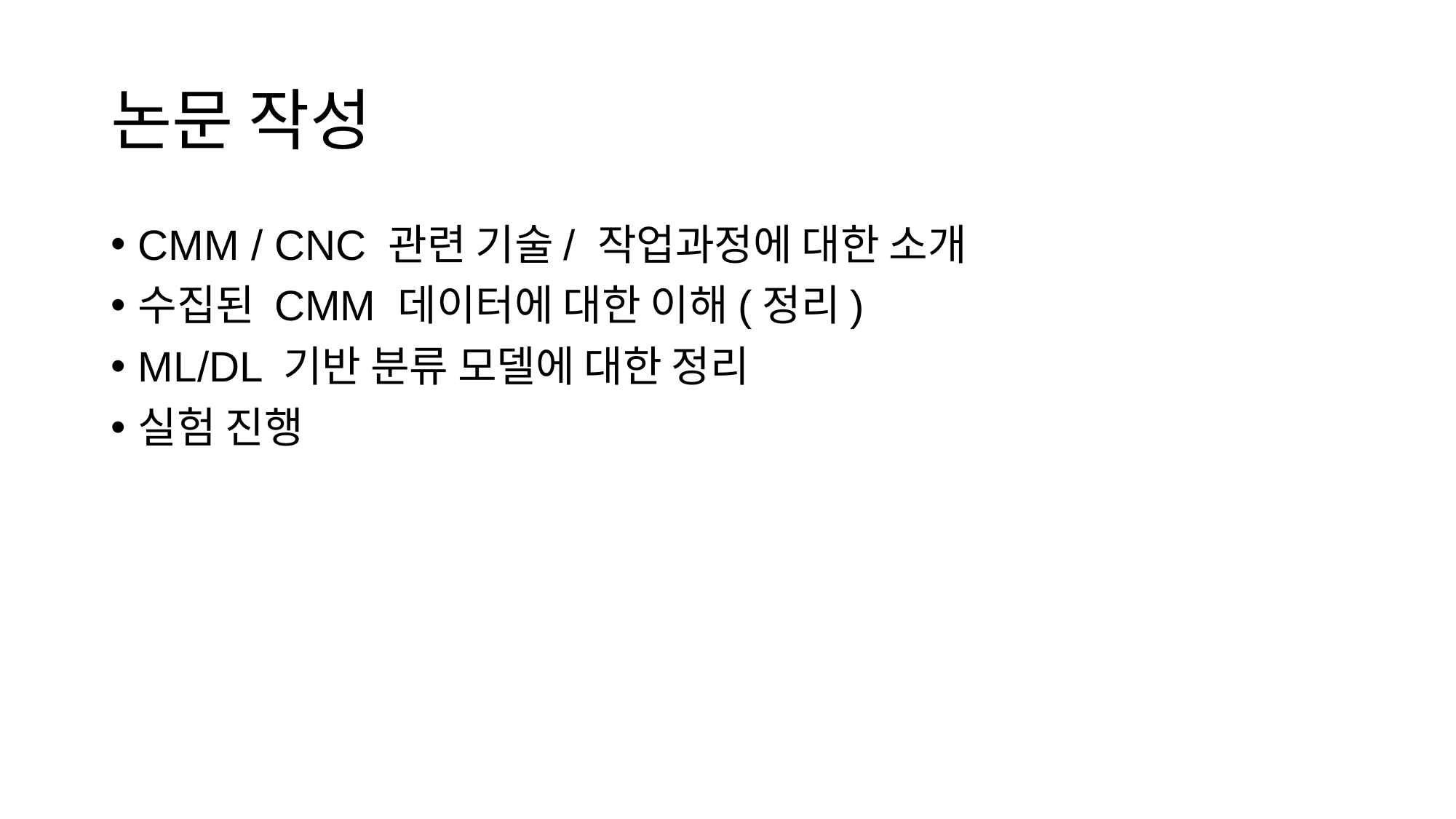

# 논문 작성
CMM / CNC 관련 기술/ 작업과정에 대한 소개
수집된 CMM 데이터에 대한 이해(정리)
ML/DL 기반 분류 모델에 대한 정리
실험 진행